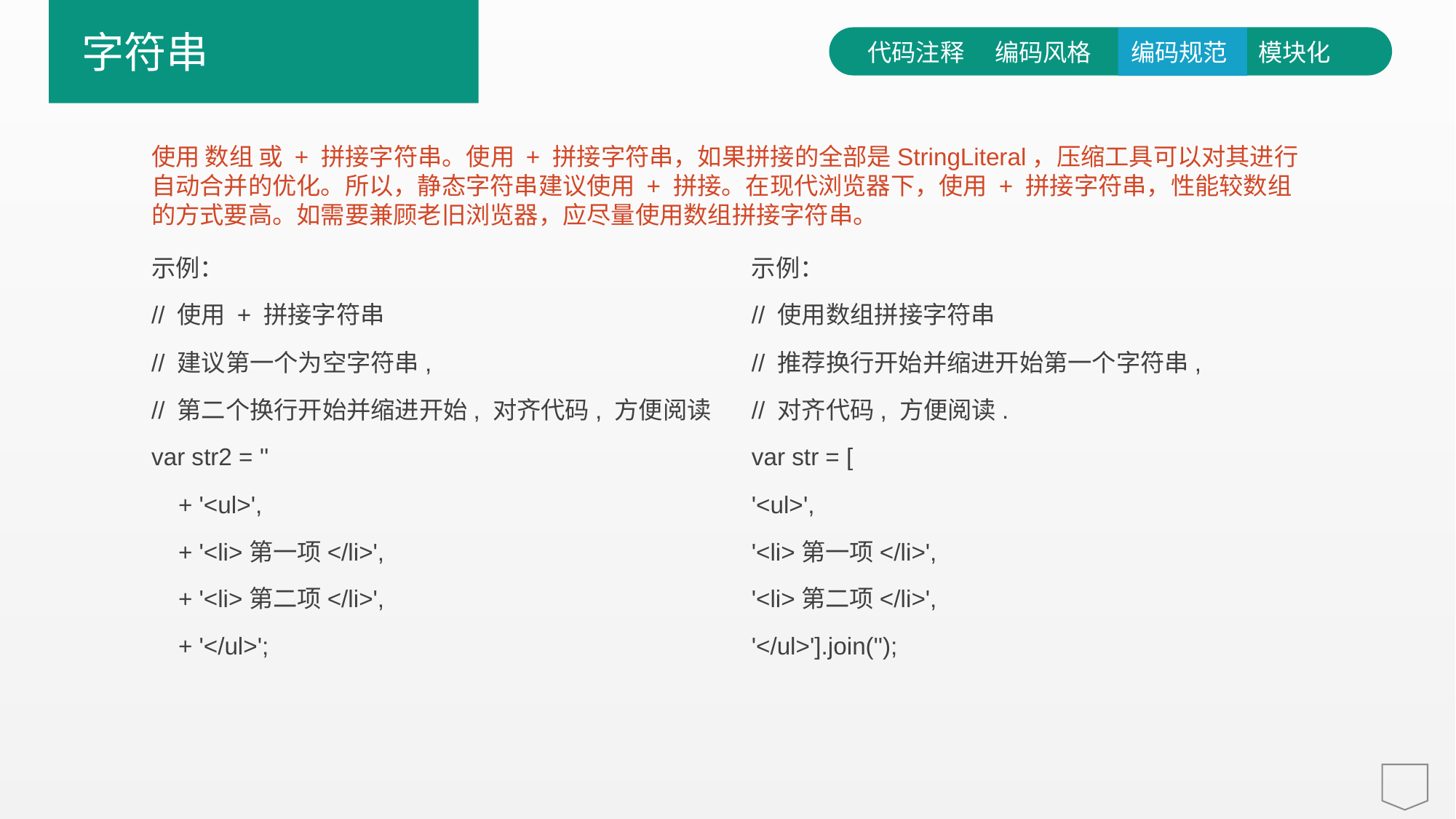

字符串

代码注释
编码风格
编码规范
模块化
使用 数组 或 + 拼接字符串。使用 + 拼接字符串，如果拼接的全部是StringLiteral，压缩工具可以对其进行自动合并的优化。所以，静态字符串建议使用 + 拼接。在现代浏览器下，使用 + 拼接字符串，性能较数组的方式要高。如需要兼顾老旧浏览器，应尽量使用数组拼接字符串。
e7d195523061f1c0600ade85ab8d19863d296bbd6d3c8047FB0A4867354E4F1E3A7DEAE3C4C4B5C9777EC9E9D7F78045DB0296A4194571101A21F67FC7D6C39966CE50B69116E2EE84E571E25F3C0CCE19B7BA3F947E0899F8B654DDF63CBC54889BD665B879A243CED6339B4F4AAD5F6D1EDF9135418660BA3FBA18744DAFA98EABC1EED731EA6833863FD2C33712174ACE2AD755DACFBF
示例：
// 使用 + 拼接字符串
// 建议第一个为空字符串,
// 第二个换行开始并缩进开始, 对齐代码, 方便阅读
var str2 = ''
    + '<ul>',
    + '<li>第一项</li>',
    + '<li>第二项</li>',
    + '</ul>';
示例：
// 使用数组拼接字符串
// 推荐换行开始并缩进开始第一个字符串,
// 对齐代码, 方便阅读.
var str = [
'<ul>',
'<li>第一项</li>',
'<li>第二项</li>',
'</ul>'].join('');